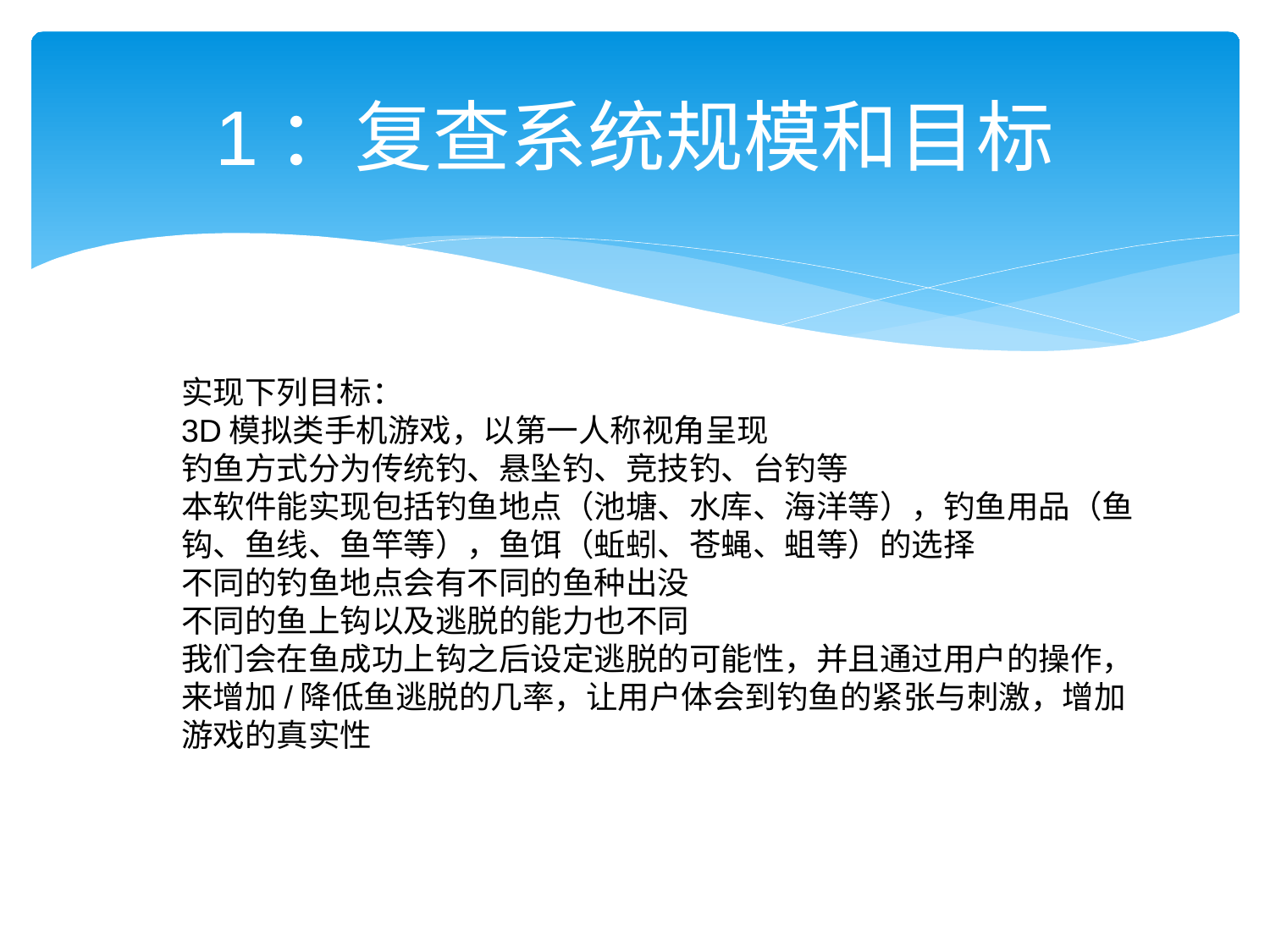

# 1：复查系统规模和目标
实现下列目标：
3D模拟类手机游戏，以第一人称视角呈现
钓鱼方式分为传统钓、悬坠钓、竞技钓、台钓等
本软件能实现包括钓鱼地点（池塘、水库、海洋等），钓鱼用品（鱼钩、鱼线、鱼竿等），鱼饵（蚯蚓、苍蝇、蛆等）的选择
不同的钓鱼地点会有不同的鱼种出没
不同的鱼上钩以及逃脱的能力也不同
我们会在鱼成功上钩之后设定逃脱的可能性，并且通过用户的操作，来增加/降低鱼逃脱的几率，让用户体会到钓鱼的紧张与刺激，增加游戏的真实性